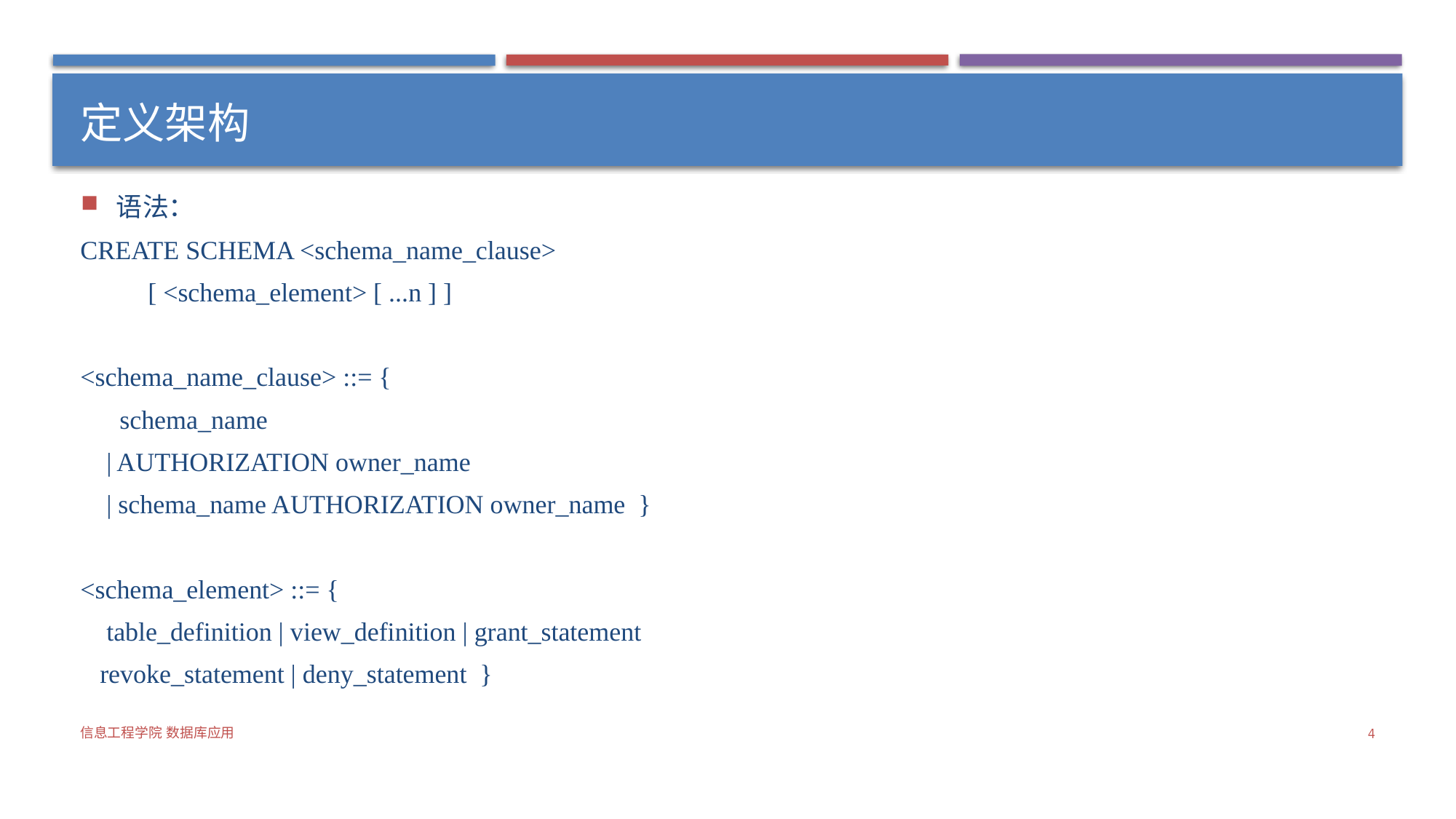

# 定义架构
语法：
CREATE SCHEMA <schema_name_clause>
		[ <schema_element> [ ...n ] ]

<schema_name_clause> ::= {
      schema_name
    | AUTHORIZATION owner_name
    | schema_name AUTHORIZATION owner_name  }

<schema_element> ::= {
    table_definition | view_definition | grant_statement
   revoke_statement | deny_statement  }
信息工程学院 数据库应用
4